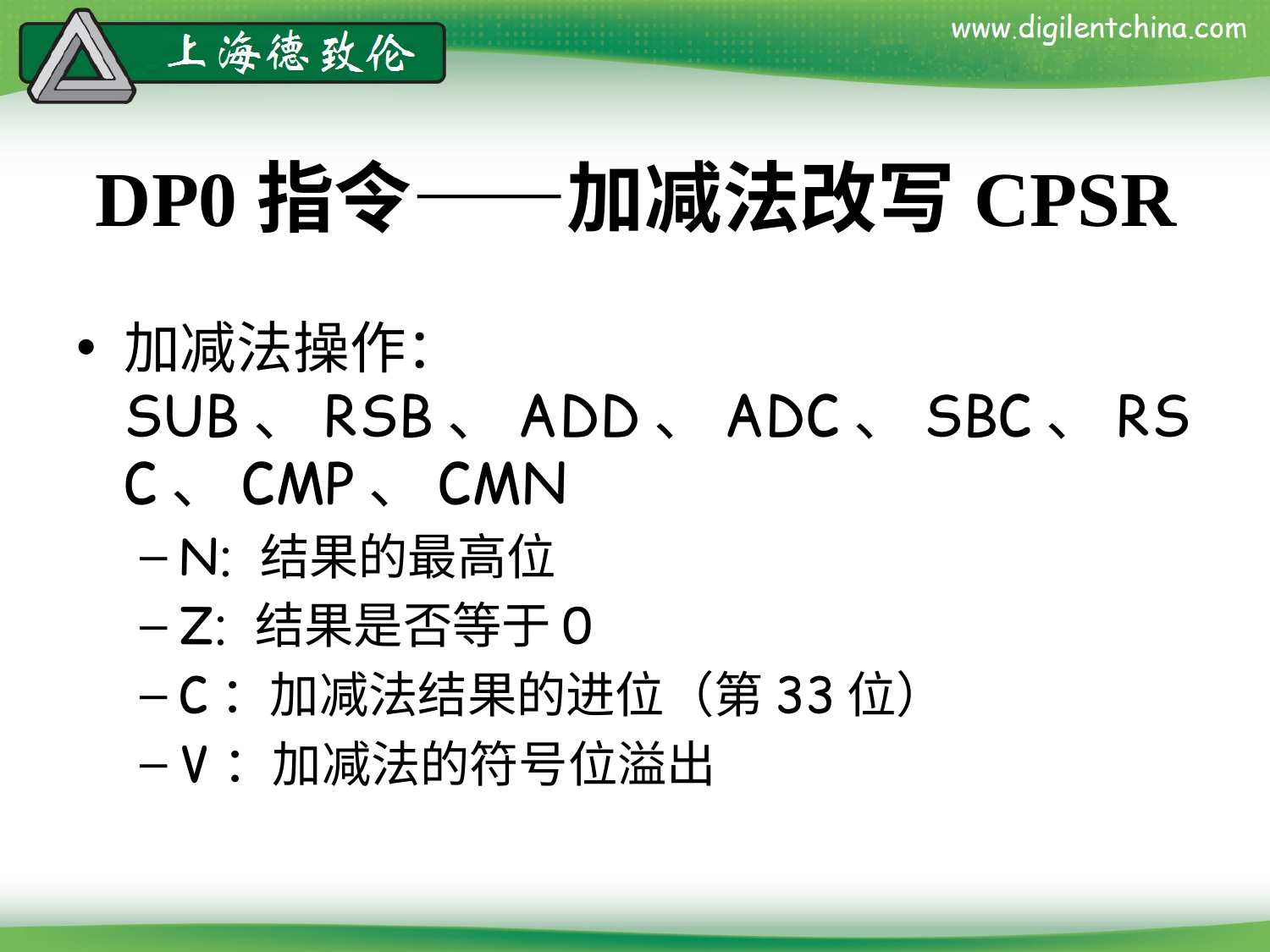

# DP0指令——加减法改写CPSR
加减法操作： SUB、RSB、ADD、ADC、SBC、RSC、CMP、CMN
N: 结果的最高位
Z: 结果是否等于0
C：加减法结果的进位（第33位）
V：加减法的符号位溢出